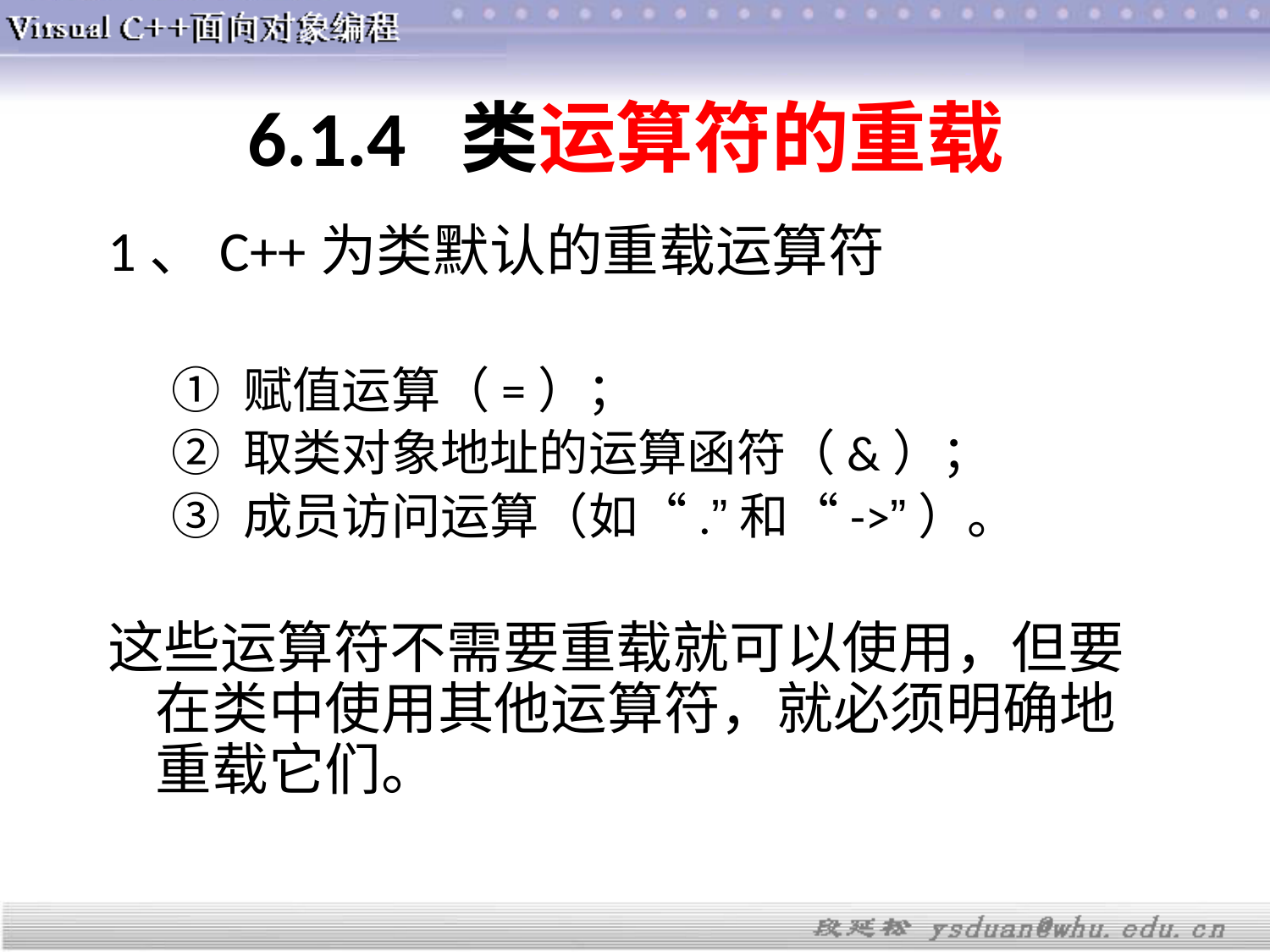

# 6.1.4  类运算符的重载
1、C++为类默认的重载运算符

① 赋值运算（=）；
② 取类对象地址的运算函符（&）；
③ 成员访问运算（如“.”和“->”）。

这些运算符不需要重载就可以使用，但要在类中使用其他运算符，就必须明确地重载它们。